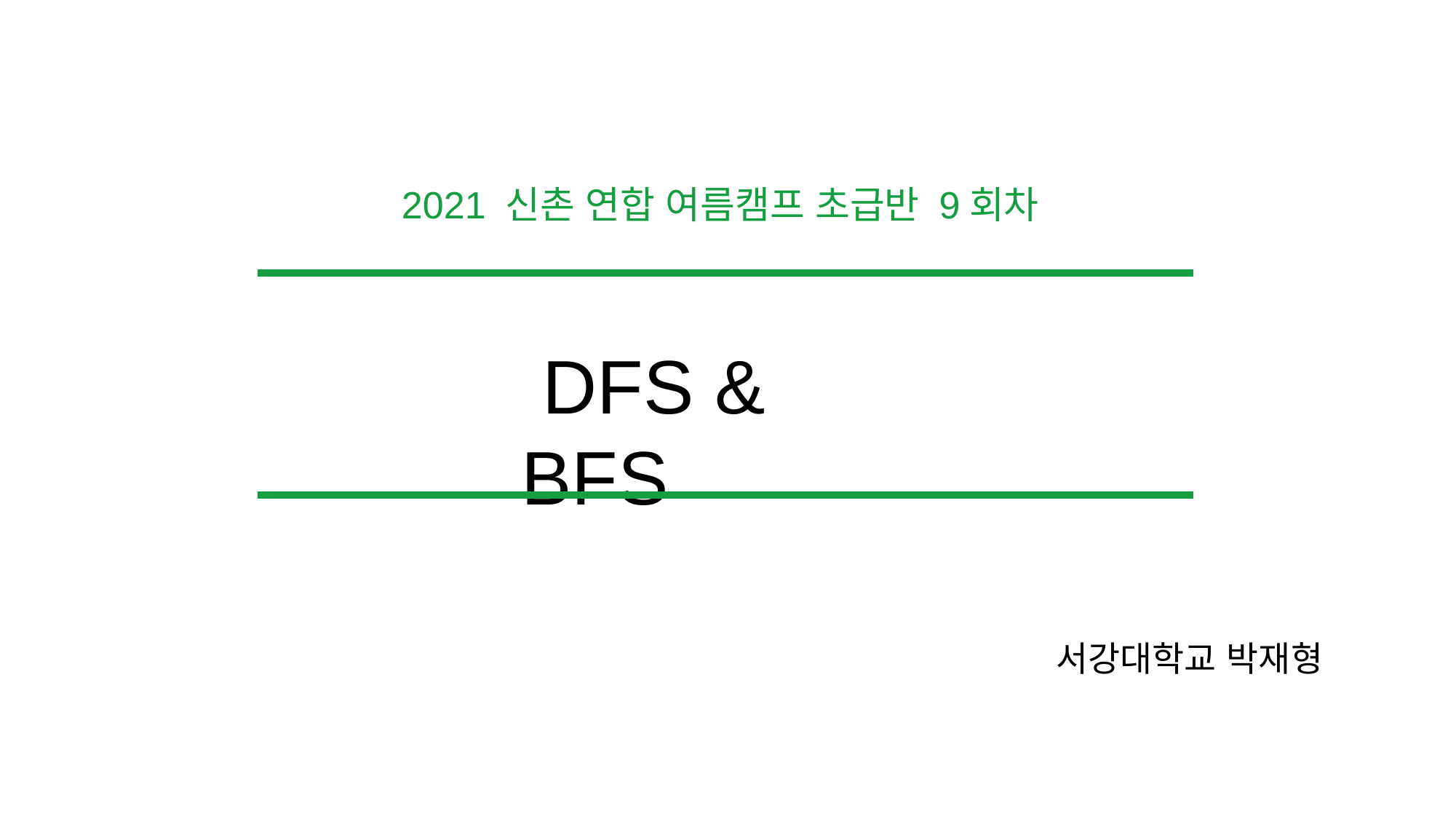

2021 신촌 연합 여름캠프 초급반 9회차
 DFS & BFS
서강대학교 박재형